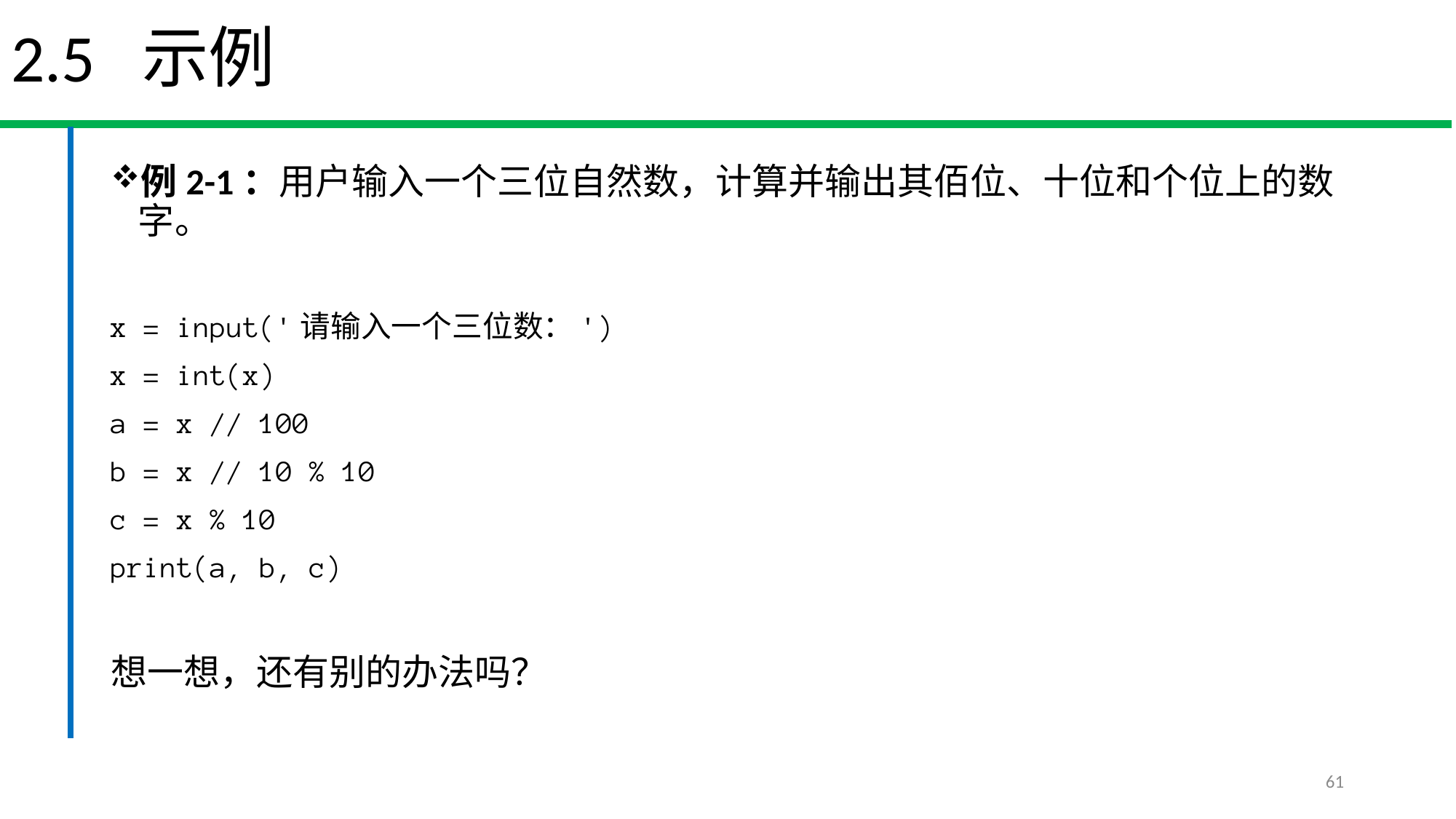

2.5  示例
例2-1：用户输入一个三位自然数，计算并输出其佰位、十位和个位上的数字。

x = input('请输入一个三位数：')
x = int(x)
a = x // 100
b = x // 10 % 10
c = x % 10
print(a, b, c)

想一想，还有别的办法吗？

61